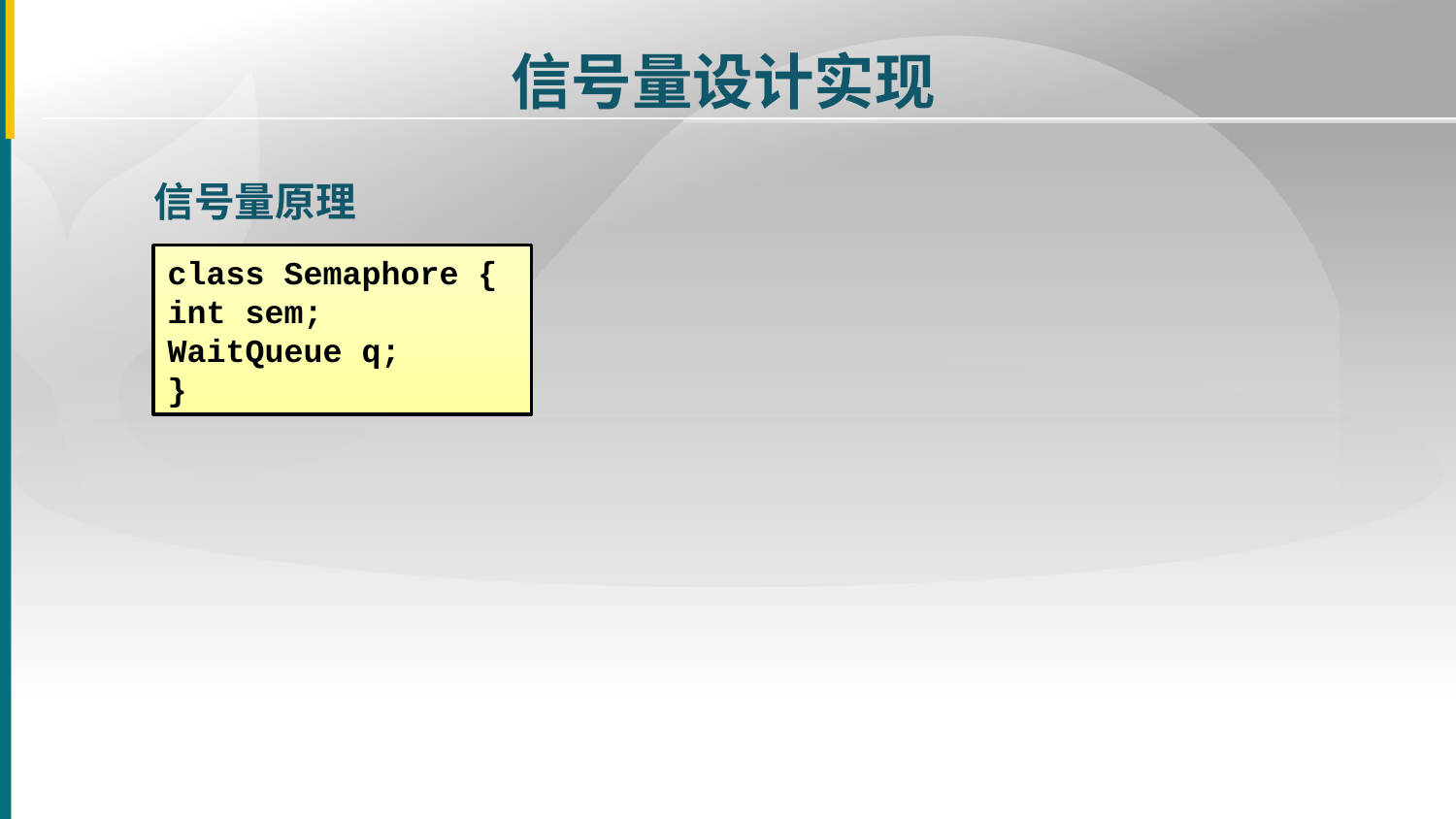

信号量设计实现
信号量原理
class Semaphore {
int sem;
WaitQueue q;
}